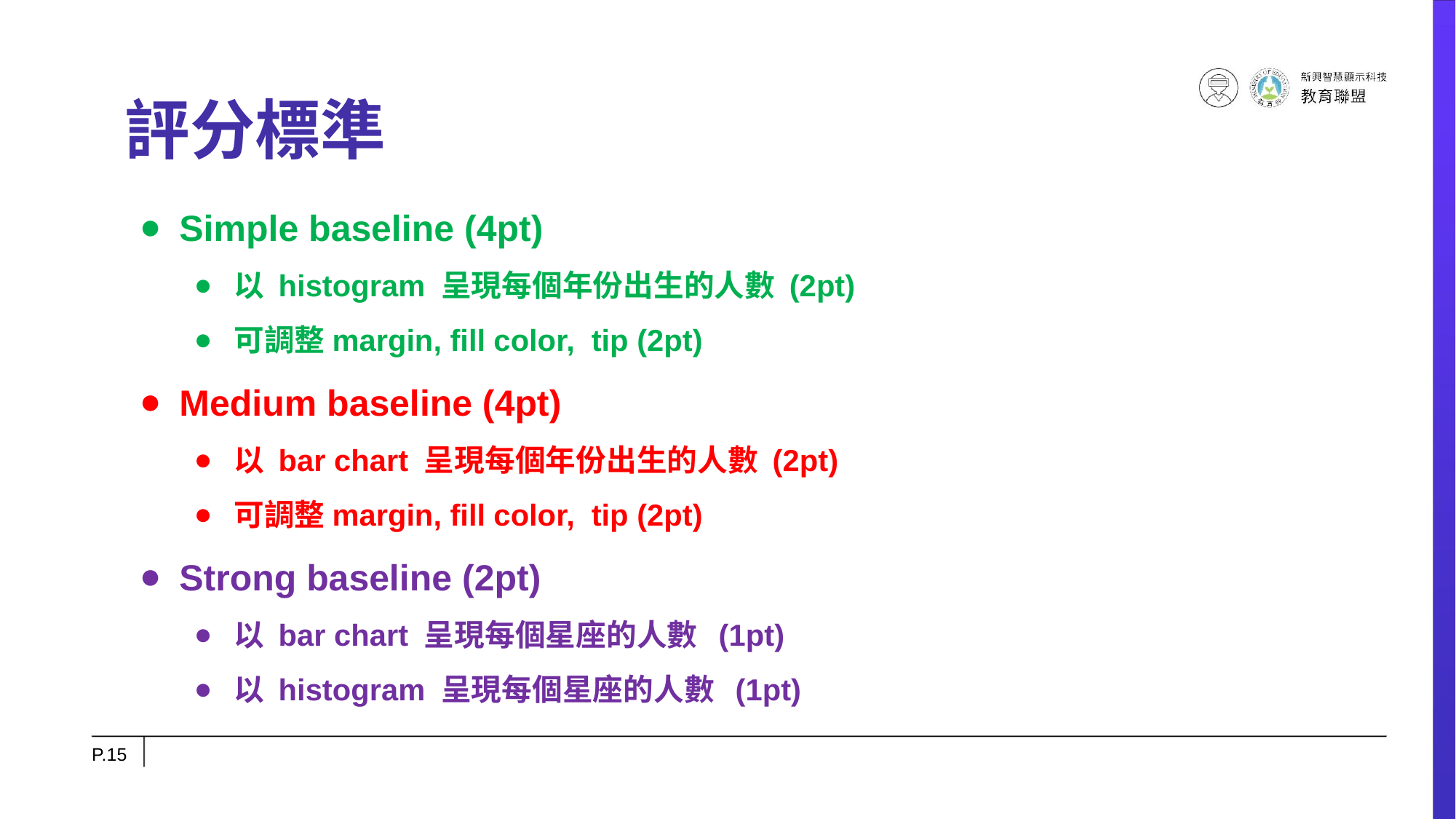

# 評分標準
Simple baseline (4pt)
以 histogram 呈現每個年份出生的人數 (2pt)
可調整margin, fill color,  tip (2pt)
Medium baseline (4pt)
以 bar chart 呈現每個年份出生的人數 (2pt)
可調整margin, fill color,  tip (2pt)
Strong baseline (2pt)
以 bar chart 呈現每個星座的人數  (1pt)
以 histogram 呈現每個星座的人數  (1pt)

P.15